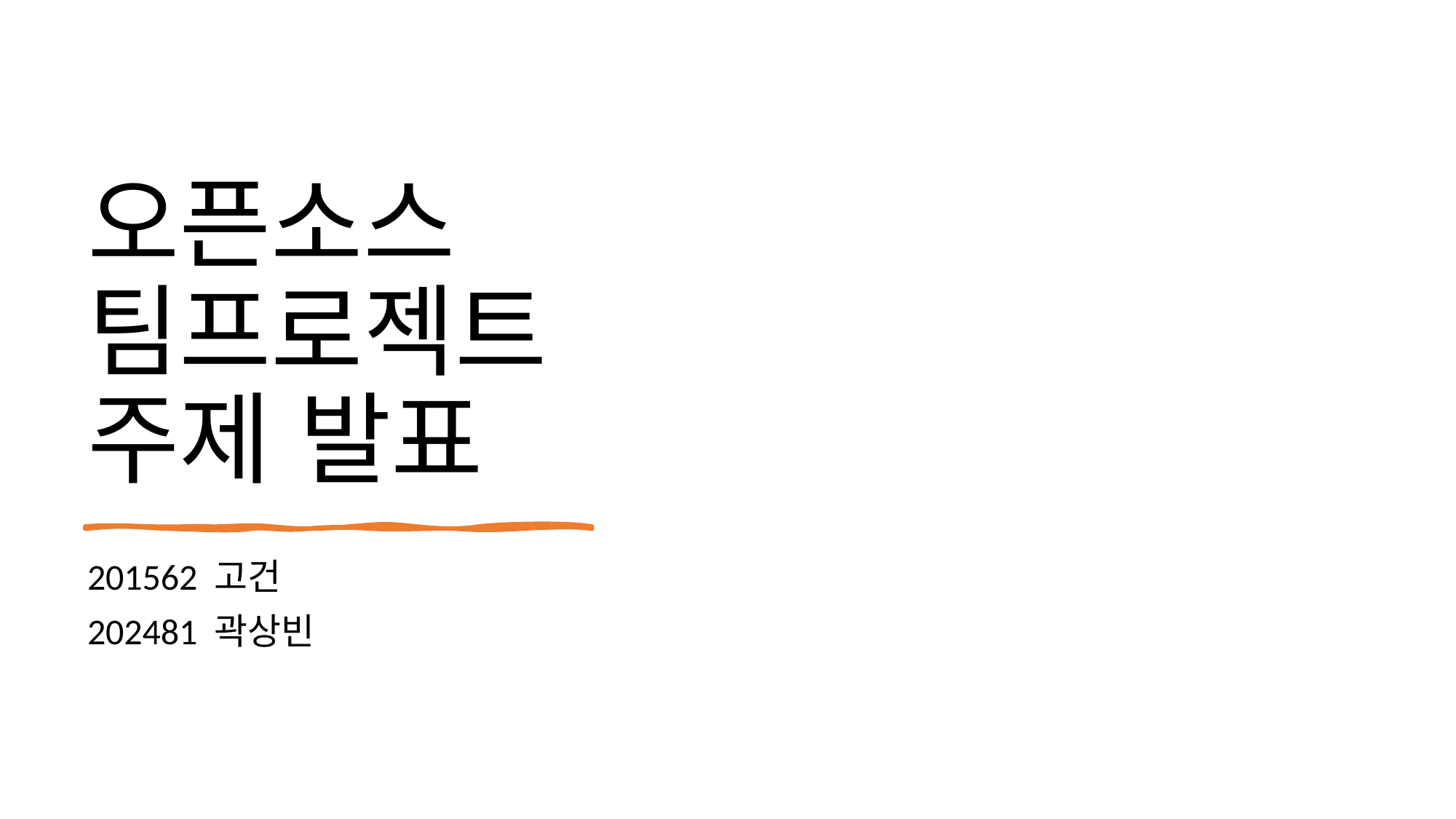

# 오픈소스 팀프로젝트 주제 발표

201562 고건
202481 곽상빈